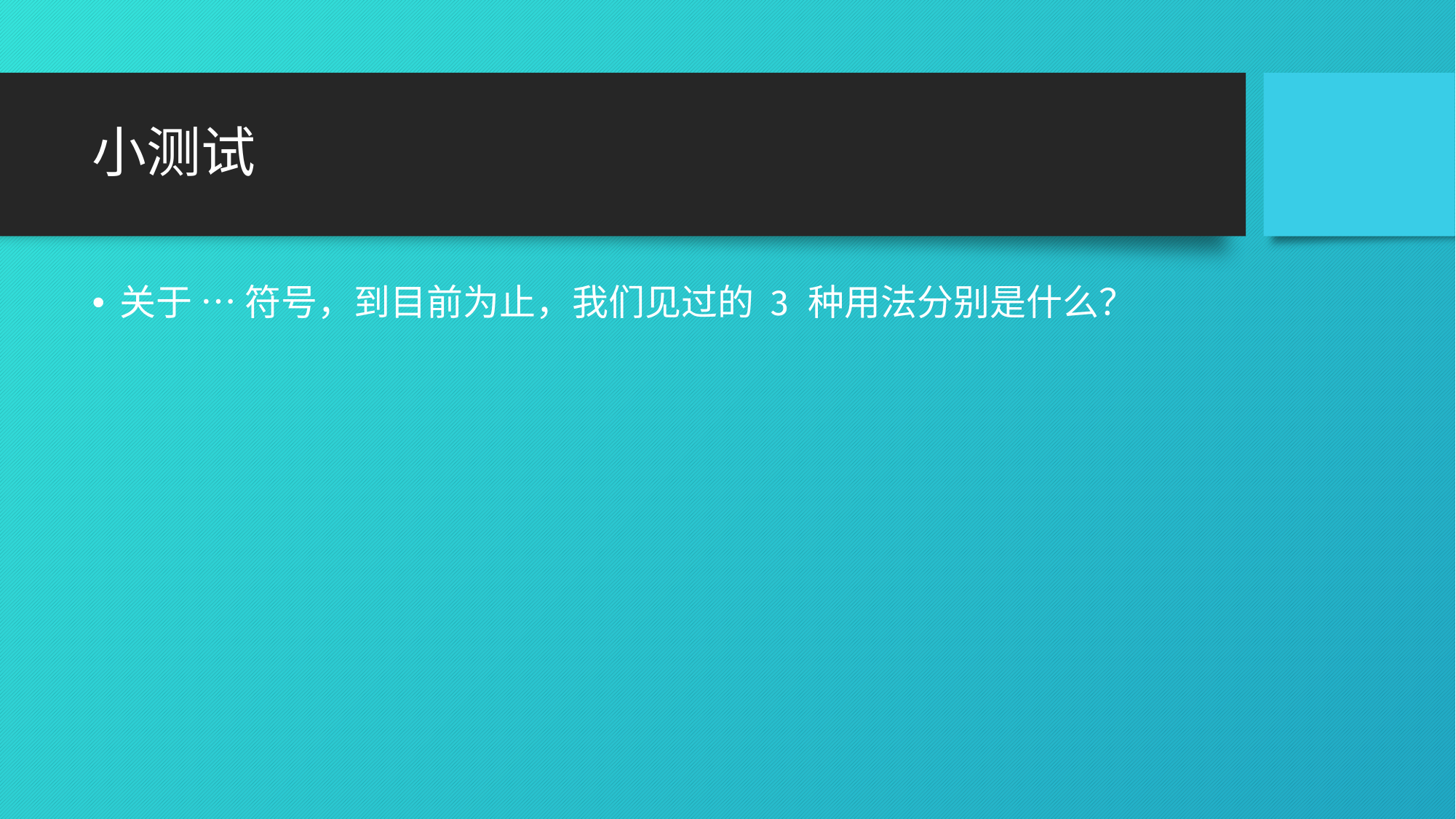

# 小测试
关于 … 符号，到目前为止，我们见过的 3 种用法分别是什么？